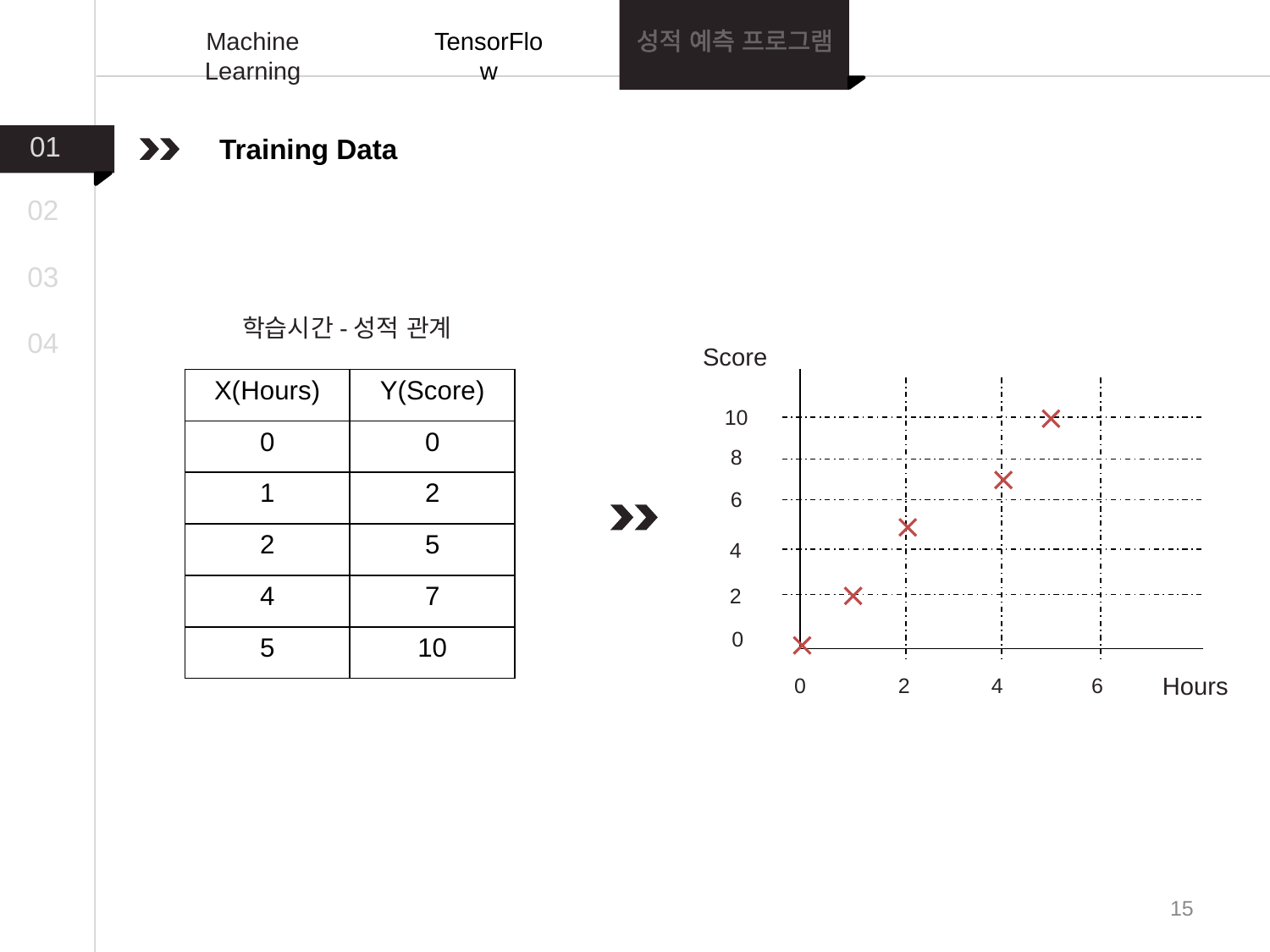

Machine Learning
성적 예측 프로그램
TensorFlow
01

Training Data

02
03
학습시간-성적 관계
04
Score
10
8
6
4
2
0
Hours
0
2
4
6
| X(Hours) | Y(Score) |
| --- | --- |
| 0 | 0 |
| 1 | 2 |
| 2 | 5 |
| 4 | 7 |
| 5 | 10 |

15